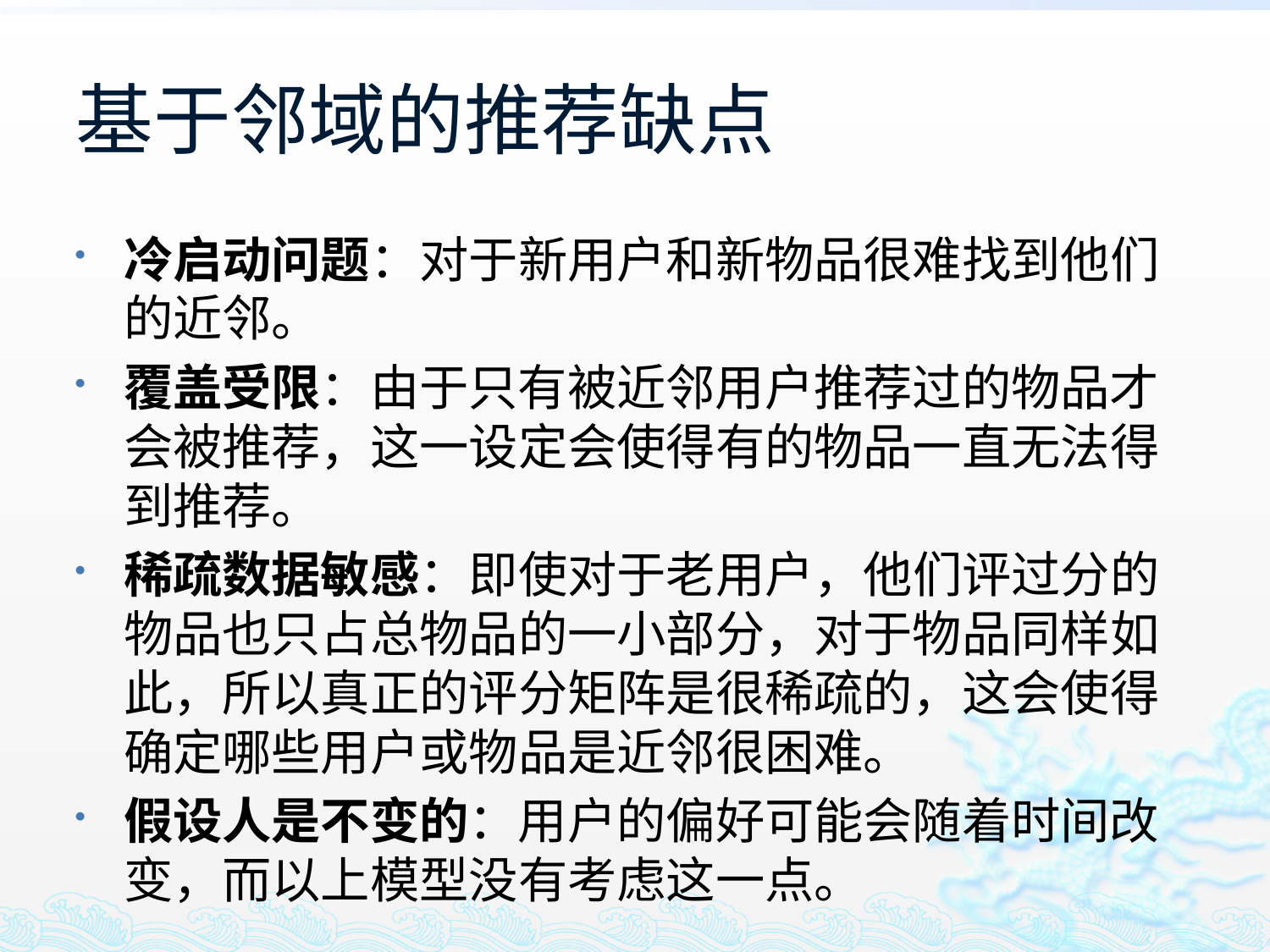

# 基于邻域的推荐缺点
冷启动问题：对于新用户和新物品很难找到他们的近邻。
覆盖受限：由于只有被近邻用户推荐过的物品才会被推荐，这一设定会使得有的物品一直无法得到推荐。
稀疏数据敏感：即使对于老用户，他们评过分的物品也只占总物品的一小部分，对于物品同样如此，所以真正的评分矩阵是很稀疏的，这会使得确定哪些用户或物品是近邻很困难。
假设人是不变的：用户的偏好可能会随着时间改变，而以上模型没有考虑这一点。